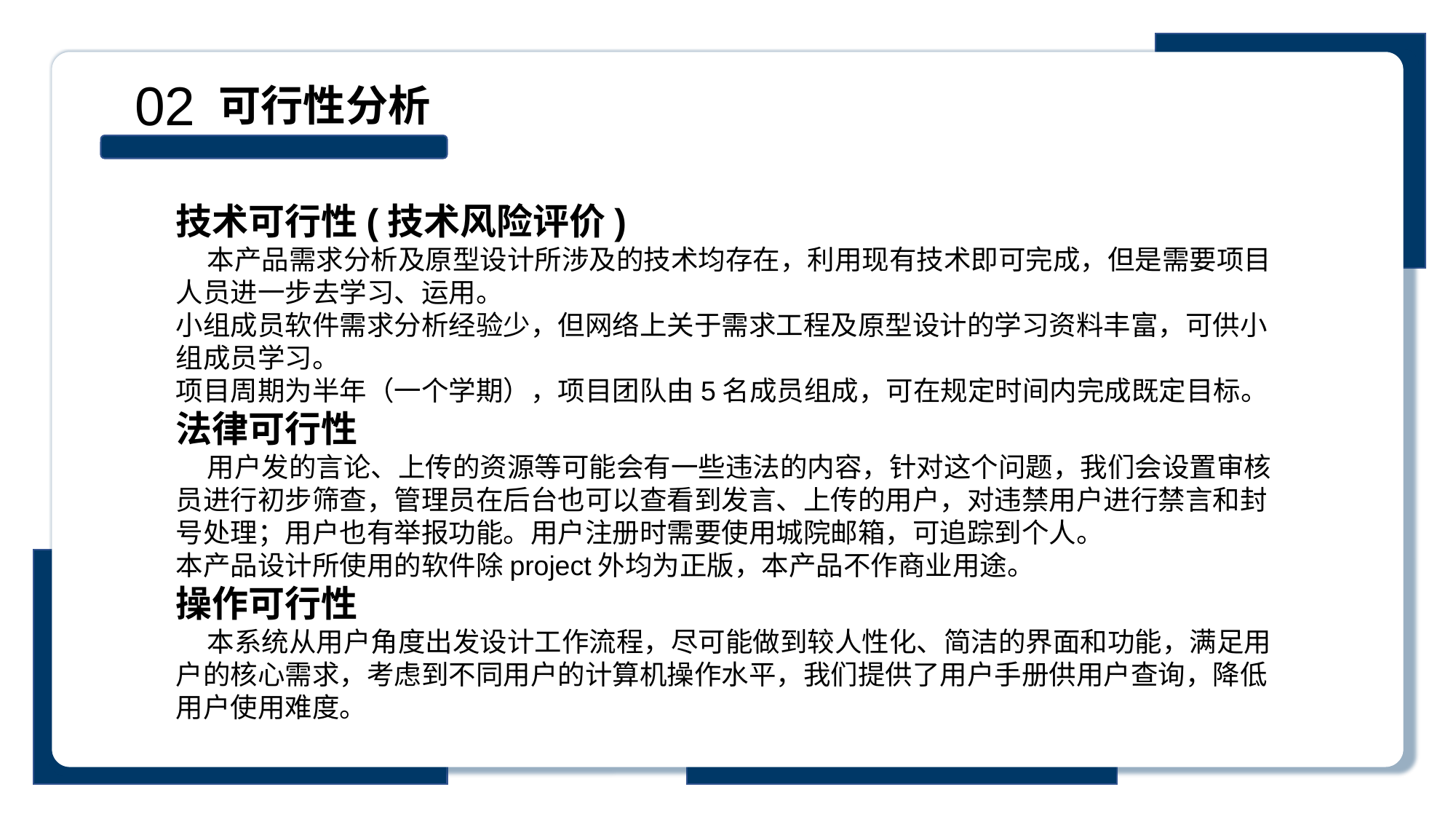

02
可行性分析

技术可行性(技术风险评价)
    本产品需求分析及原型设计所涉及的技术均存在，利用现有技术即可完成，但是需要项目人员进一步去学习、运用。
小组成员软件需求分析经验少，但网络上关于需求工程及原型设计的学习资料丰富，可供小组成员学习。
项目周期为半年（一个学期），项目团队由5名成员组成，可在规定时间内完成既定目标。
法律可行性
    用户发的言论、上传的资源等可能会有一些违法的内容，针对这个问题，我们会设置审核员进行初步筛查，管理员在后台也可以查看到发言、上传的用户，对违禁用户进行禁言和封号处理；用户也有举报功能。用户注册时需要使用城院邮箱，可追踪到个人。
本产品设计所使用的软件除project外均为正版，本产品不作商业用途。
操作可行性
    本系统从用户角度出发设计工作流程，尽可能做到较人性化、简洁的界面和功能，满足用户的核心需求，考虑到不同用户的计算机操作水平，我们提供了用户手册供用户查询，降低用户使用难度。